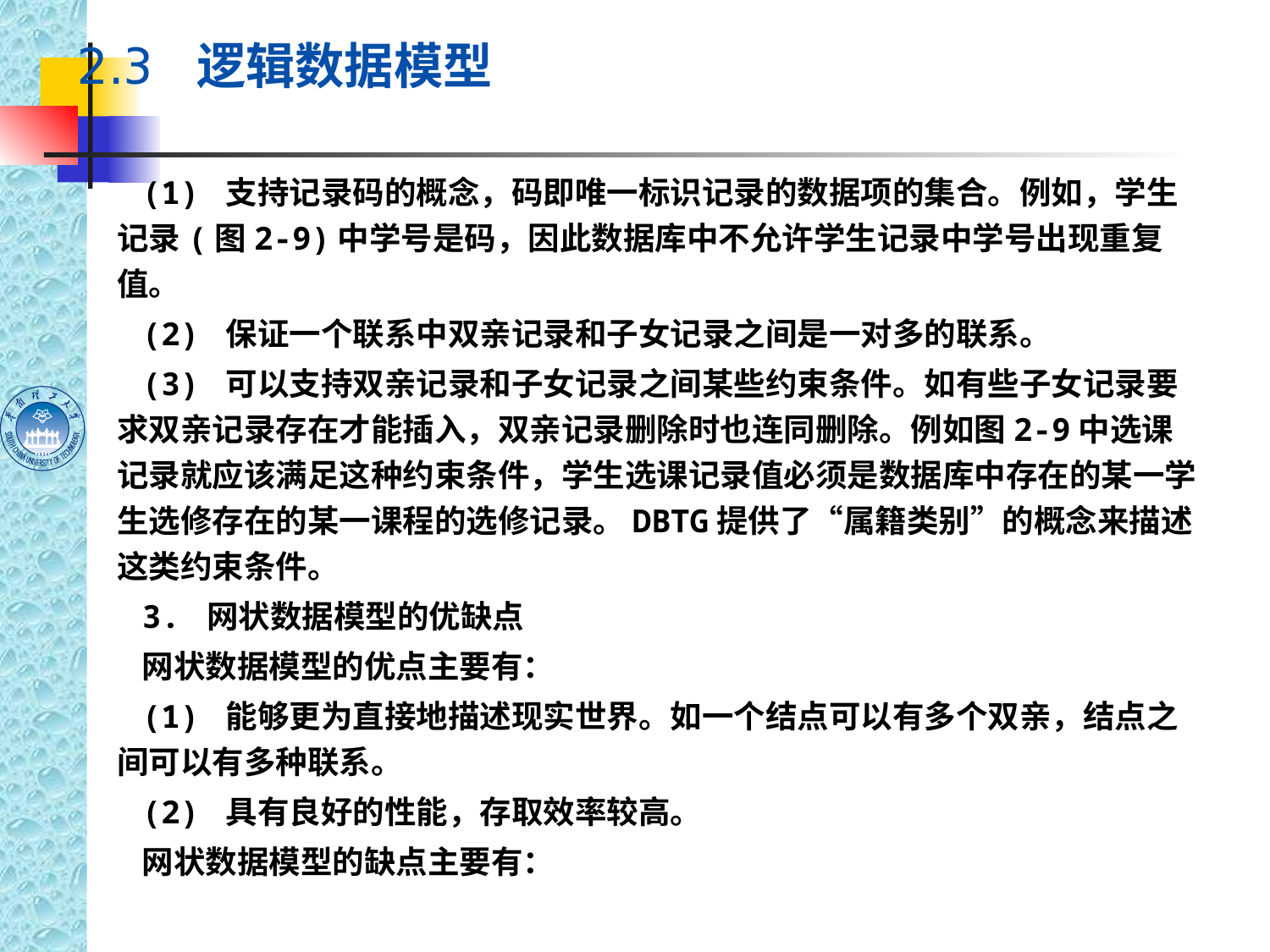

#
2.3  逻辑数据模型
(1) 支持记录码的概念，码即唯一标识记录的数据项的集合。例如，学生记录(图2-9)中学号是码，因此数据库中不允许学生记录中学号出现重复值。
(2) 保证一个联系中双亲记录和子女记录之间是一对多的联系。
(3) 可以支持双亲记录和子女记录之间某些约束条件。如有些子女记录要求双亲记录存在才能插入，双亲记录删除时也连同删除。例如图2-9中选课记录就应该满足这种约束条件，学生选课记录值必须是数据库中存在的某一学生选修存在的某一课程的选修记录。DBTG提供了“属籍类别”的概念来描述这类约束条件。
3. 网状数据模型的优缺点
网状数据模型的优点主要有：
(1) 能够更为直接地描述现实世界。如一个结点可以有多个双亲，结点之间可以有多种联系。
(2) 具有良好的性能，存取效率较高。
网状数据模型的缺点主要有：